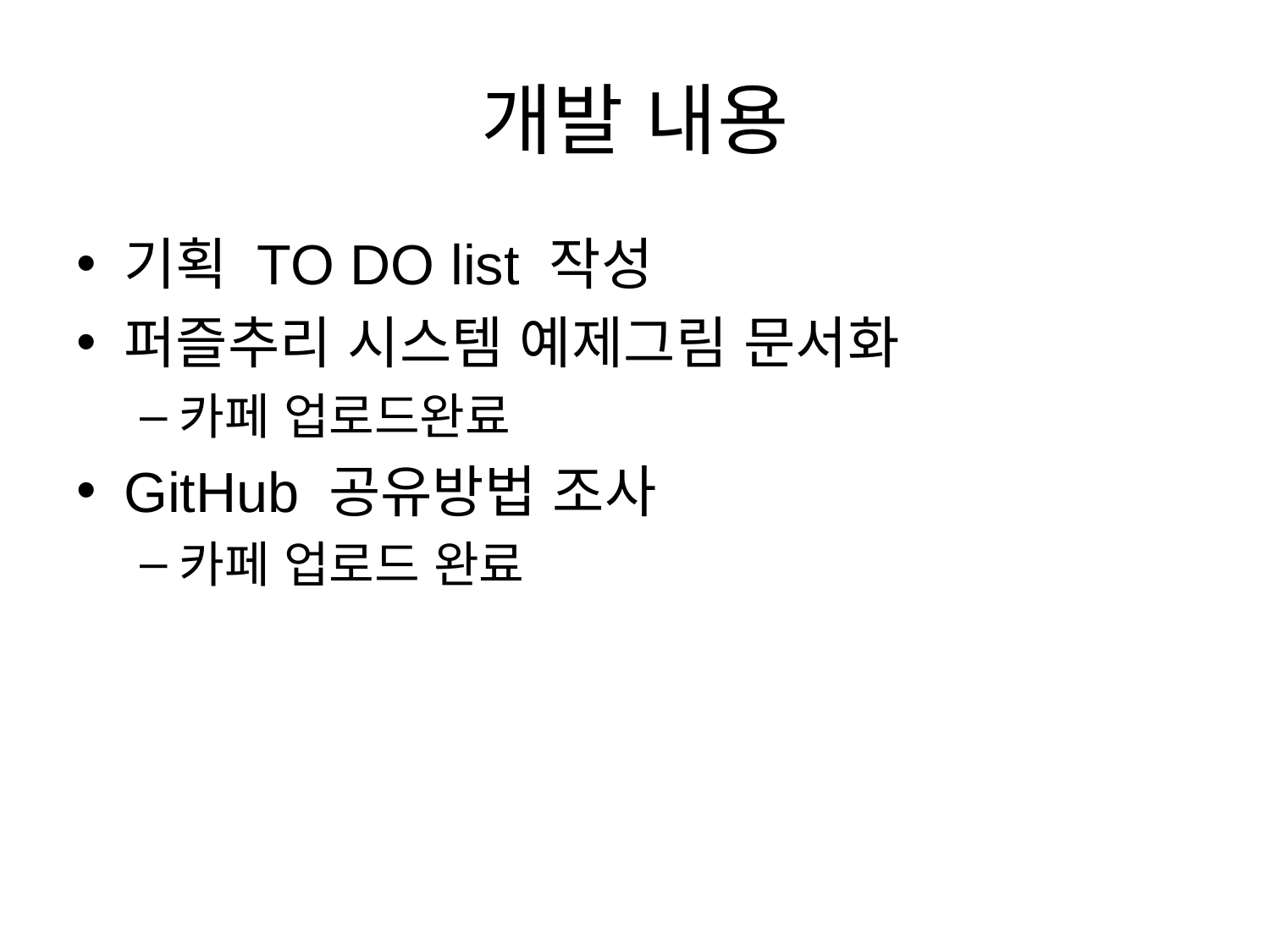

# 개발 내용
기획 TO DO list 작성
퍼즐추리 시스템 예제그림 문서화
카페 업로드완료
GitHub 공유방법 조사
카페 업로드 완료